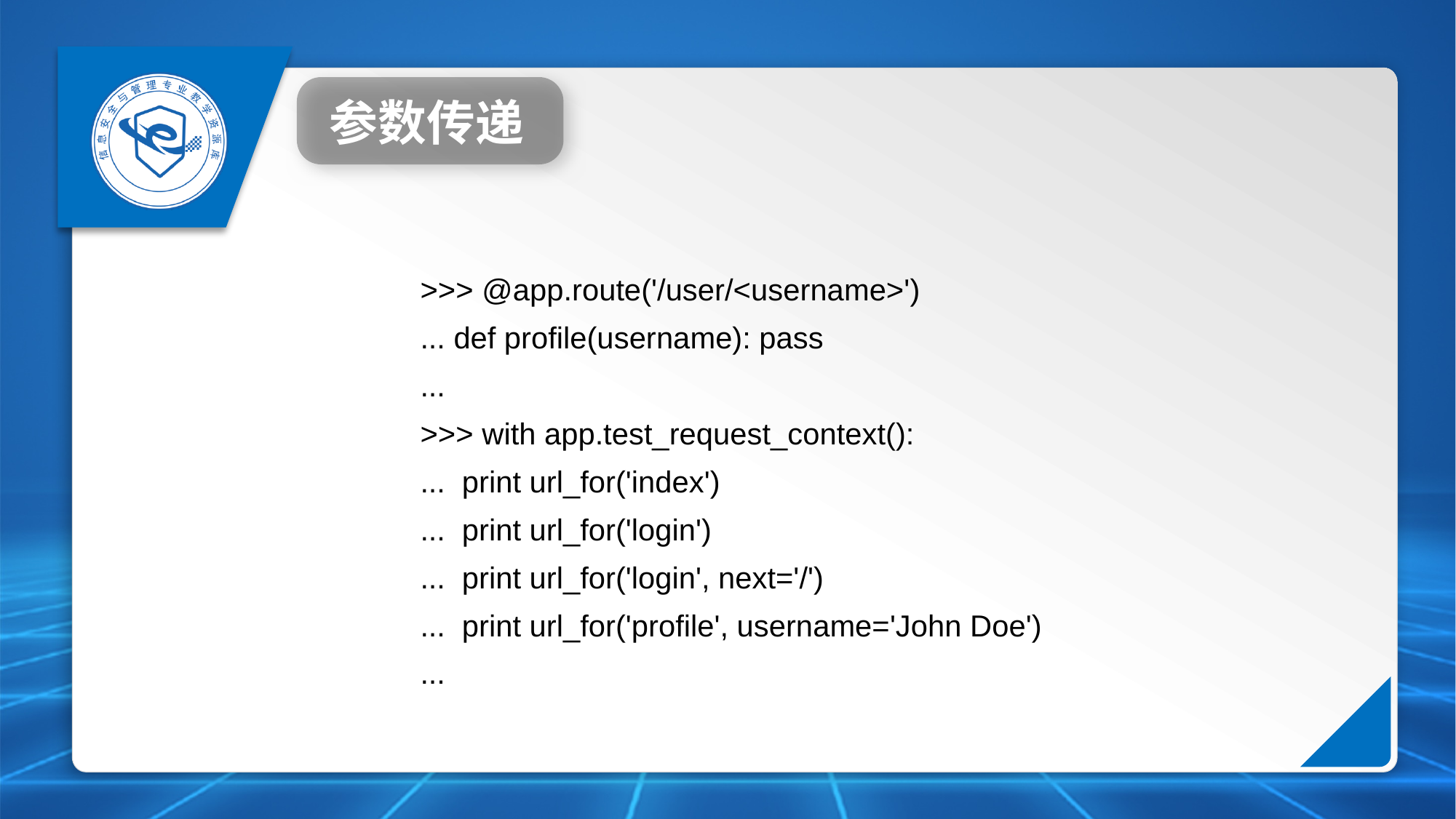

参数传递
>>> @app.route('/user/<username>')
... def profile(username): pass
...
>>> with app.test_request_context():
...  print url_for('index')
...  print url_for('login')
...  print url_for('login', next='/')
...  print url_for('profile', username='John Doe')
...